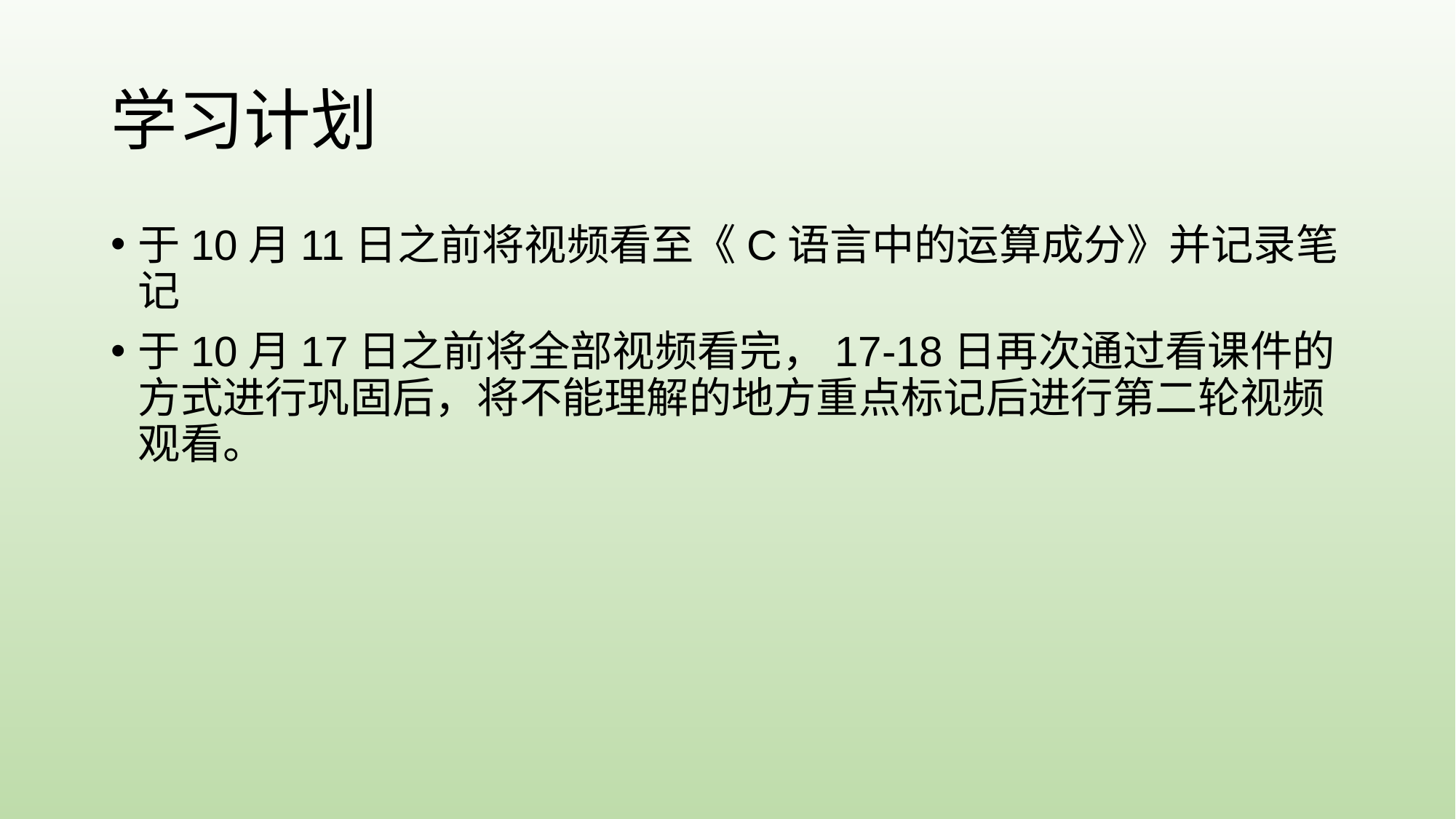

# 学习计划
于10月11日之前将视频看至《C语言中的运算成分》并记录笔记
于10月17日之前将全部视频看完，17-18日再次通过看课件的方式进行巩固后，将不能理解的地方重点标记后进行第二轮视频观看。